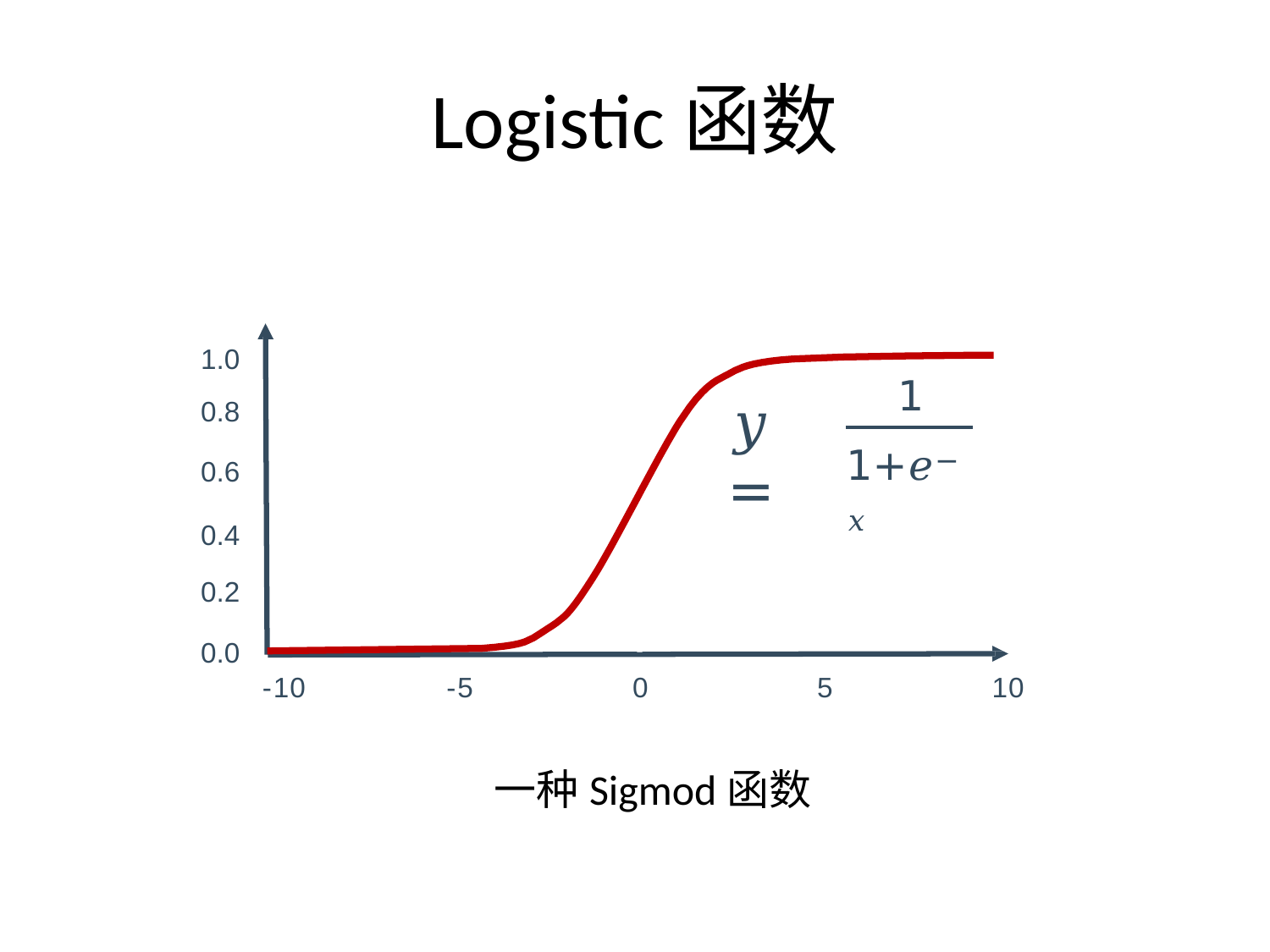

# Logistic函数
1.0
0.8
0.6
0.4
0.2
0.0

1
𝑦 =

1+𝑒−𝑥

-10
-5
0
5
10
一种Sigmod函数